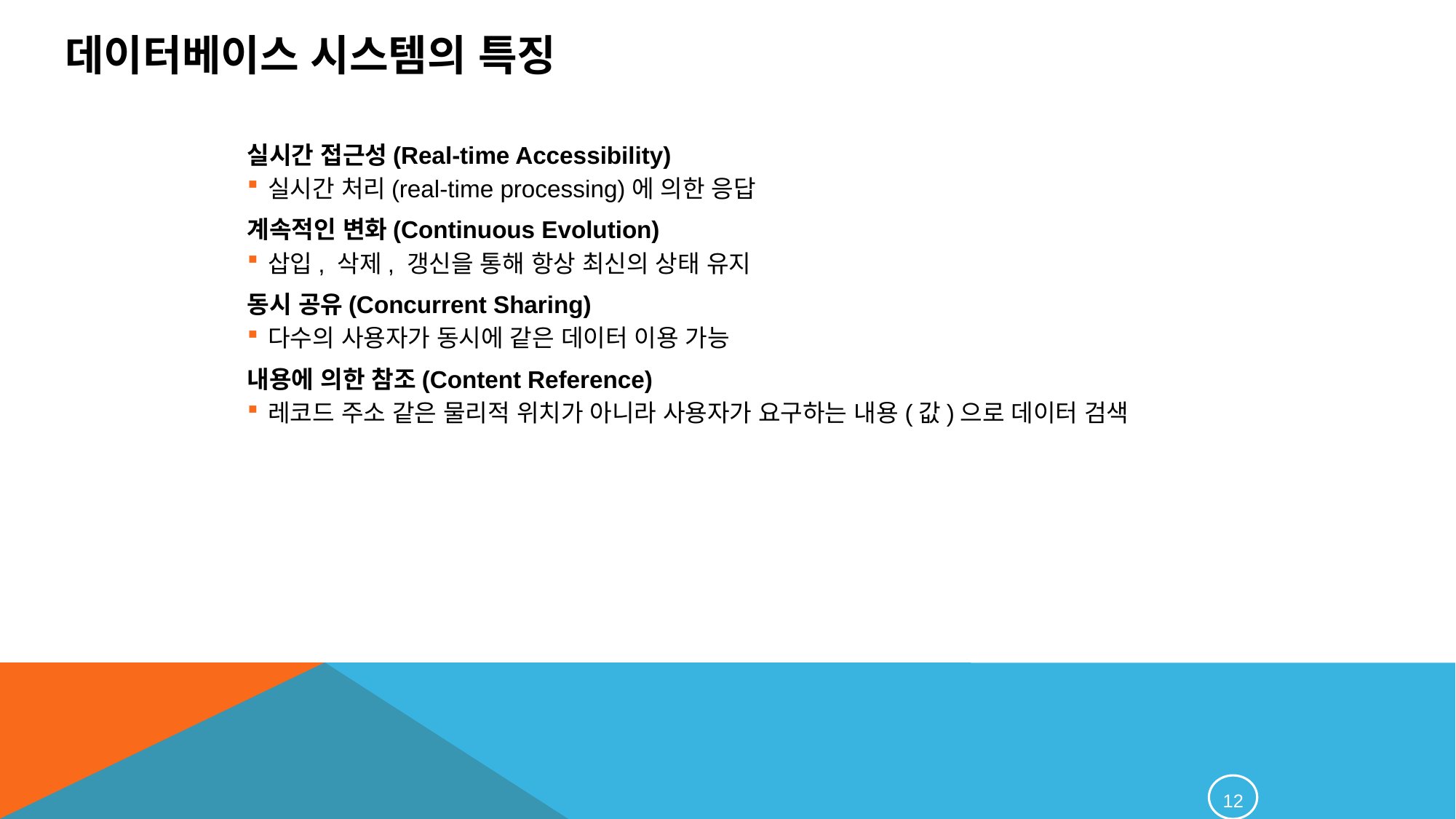

# 데이터베이스 시스템의 특징

실시간 접근성(Real-time Accessibility)
실시간 처리(real-time processing)에 의한 응답
계속적인 변화(Continuous Evolution)
삽입, 삭제, 갱신을 통해 항상 최신의 상태 유지
동시 공유(Concurrent Sharing)
다수의 사용자가 동시에 같은 데이터 이용 가능
내용에 의한 참조(Content Reference)
레코드 주소 같은 물리적 위치가 아니라 사용자가 요구하는 내용(값)으로 데이터 검색
12